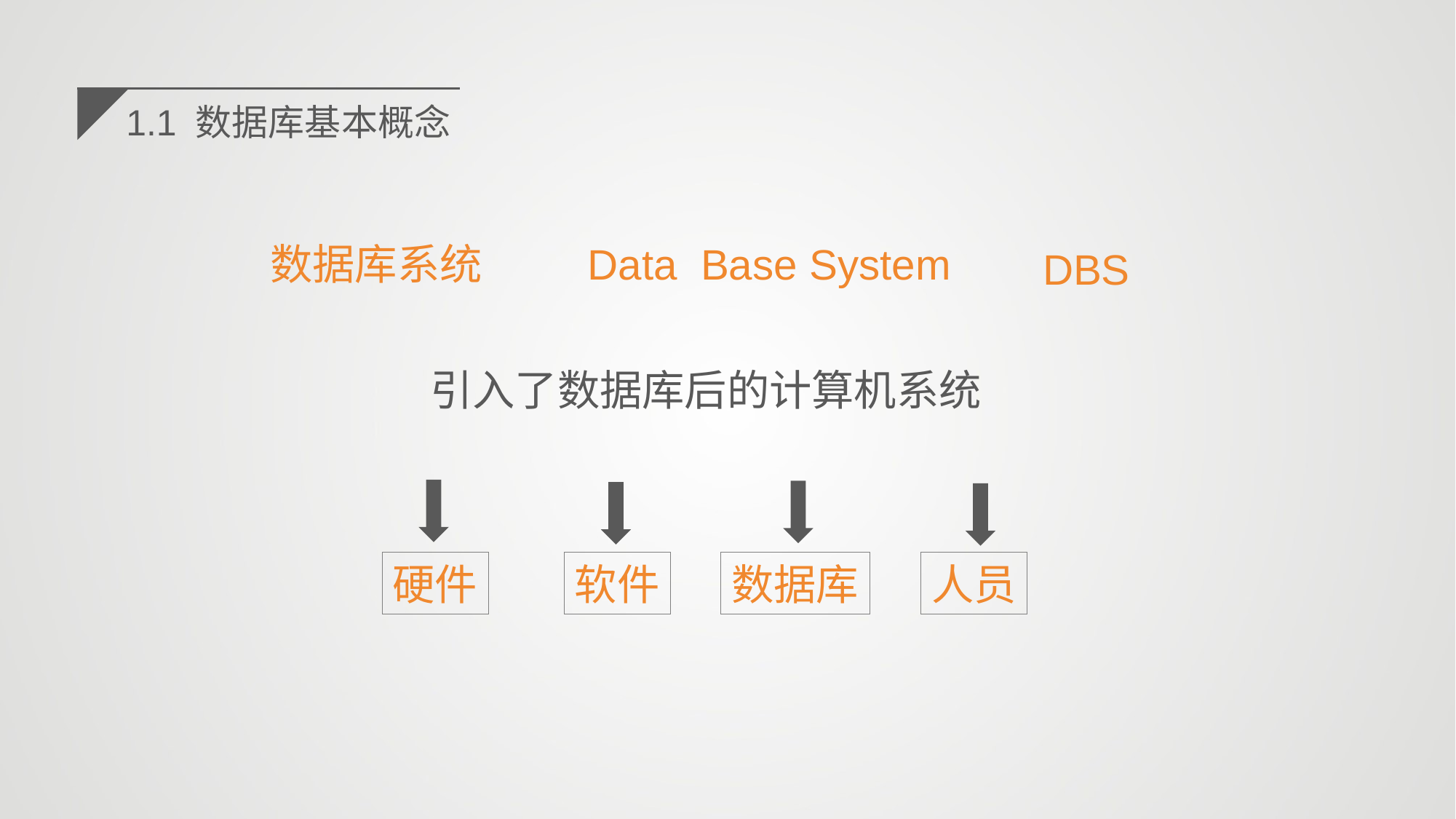

1.1 数据库基本概念

数据库系统
Data  Base System
DBS
引入了数据库后的计算机系统

硬件
软件
数据库
人员